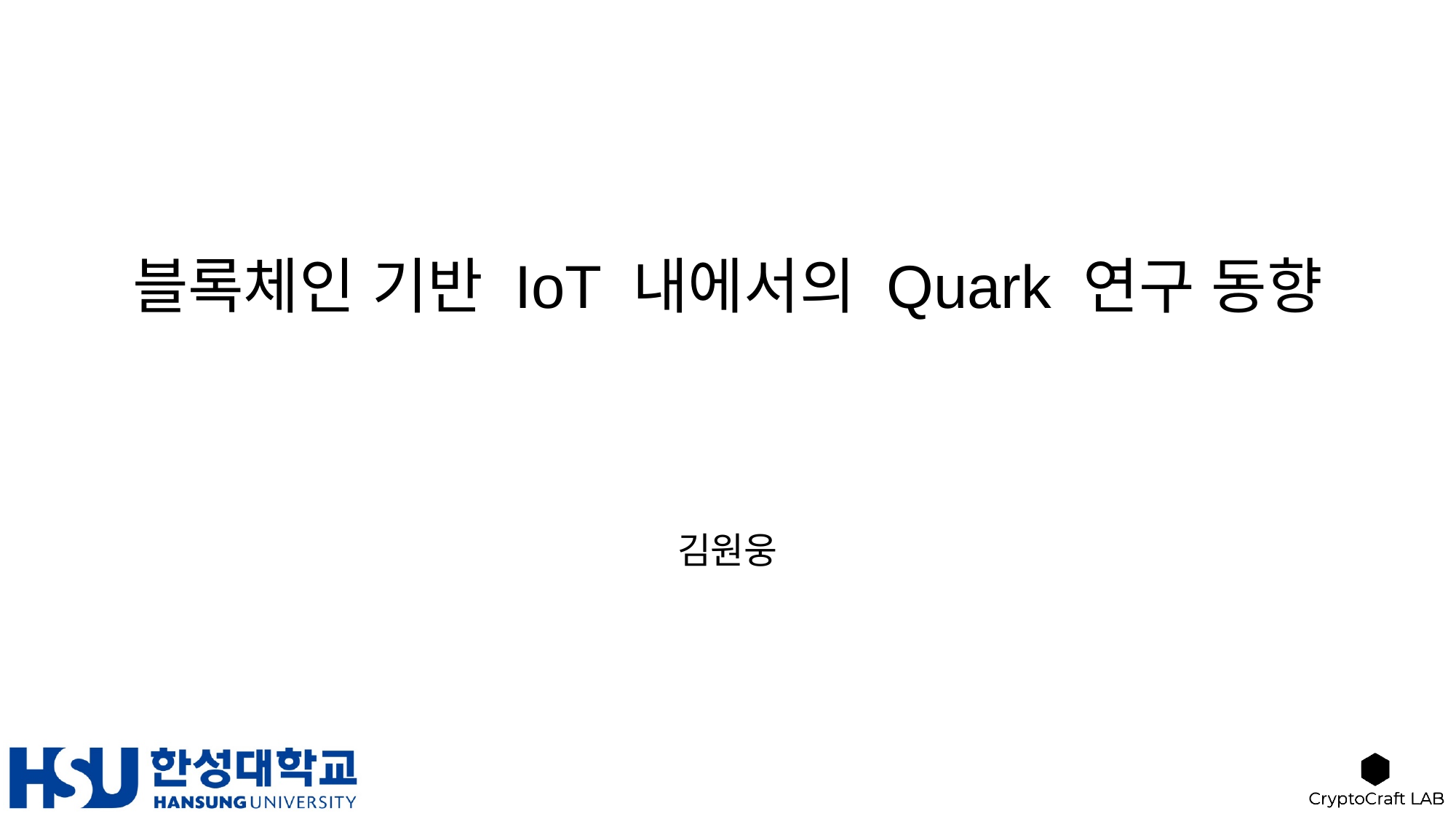

# 블록체인 기반 IoT 내에서의 Quark 연구 동향
김원웅